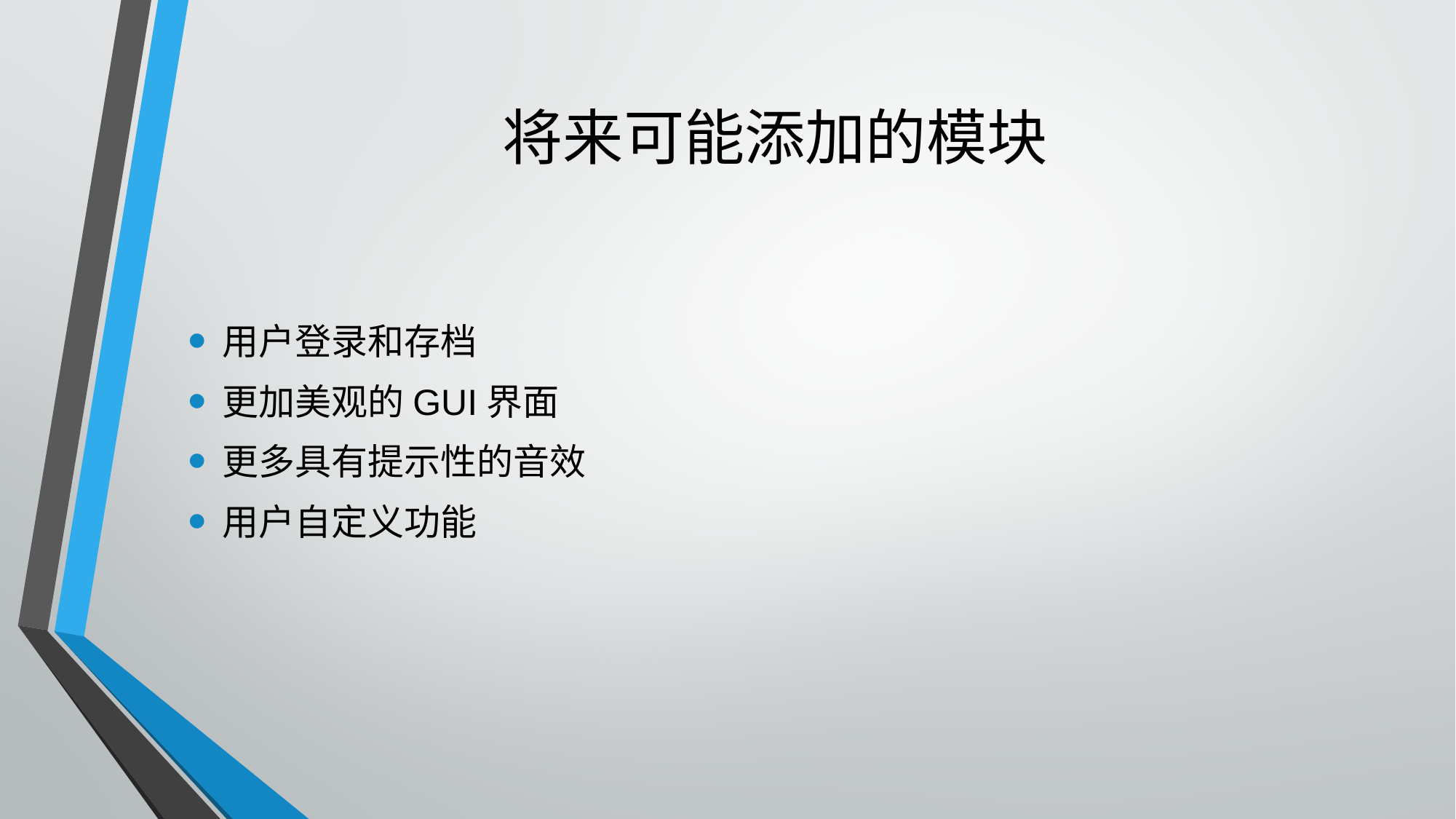

# 将来可能添加的模块
用户登录和存档
更加美观的GUI界面
更多具有提示性的音效
用户自定义功能